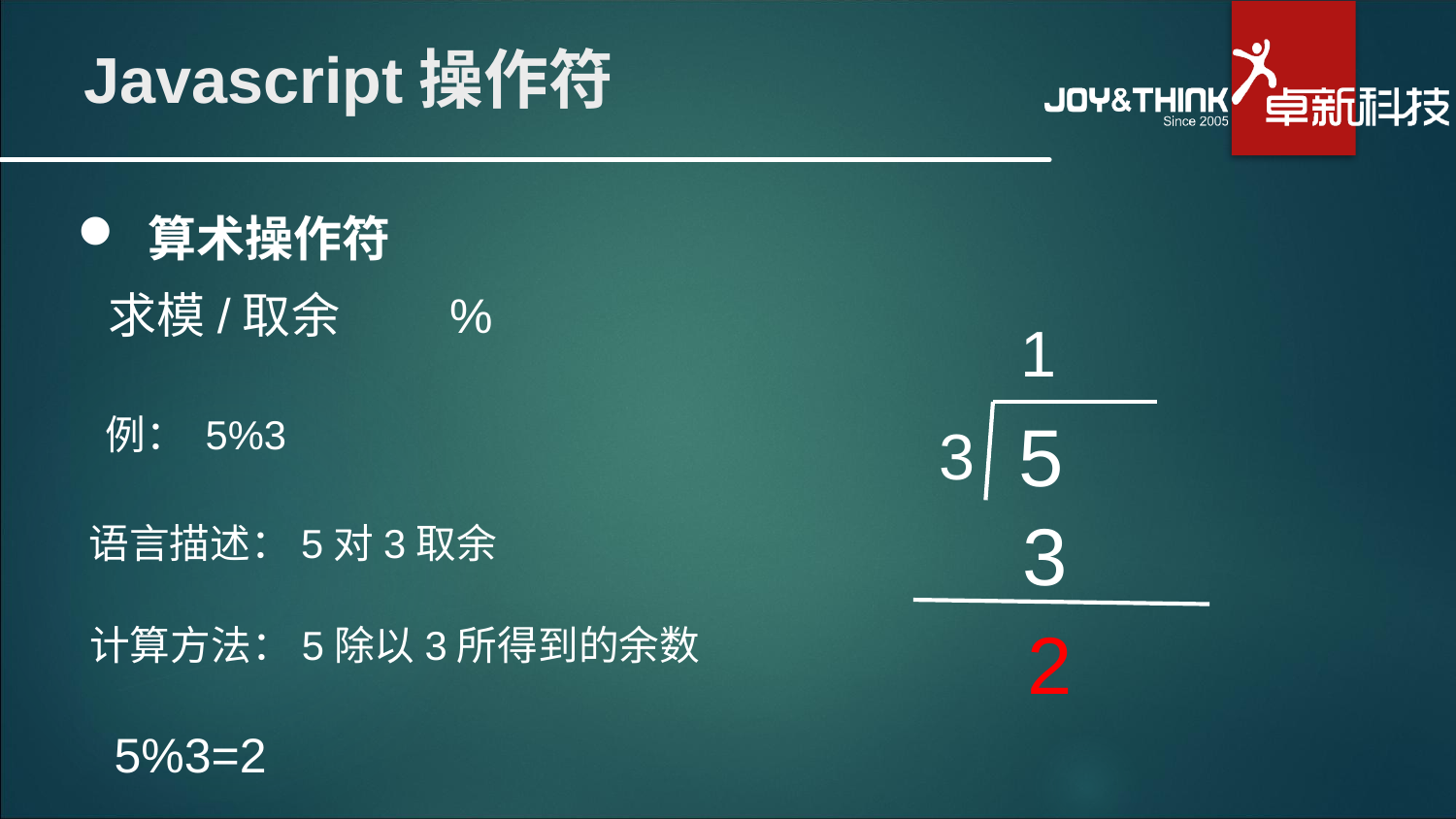

# Javascript操作符
 算术操作符
求模/取余         %
1
5
例： 5%3
3
3
语言描述：5对3取余
2
计算方法：5除以3所得到的余数
5%3=2